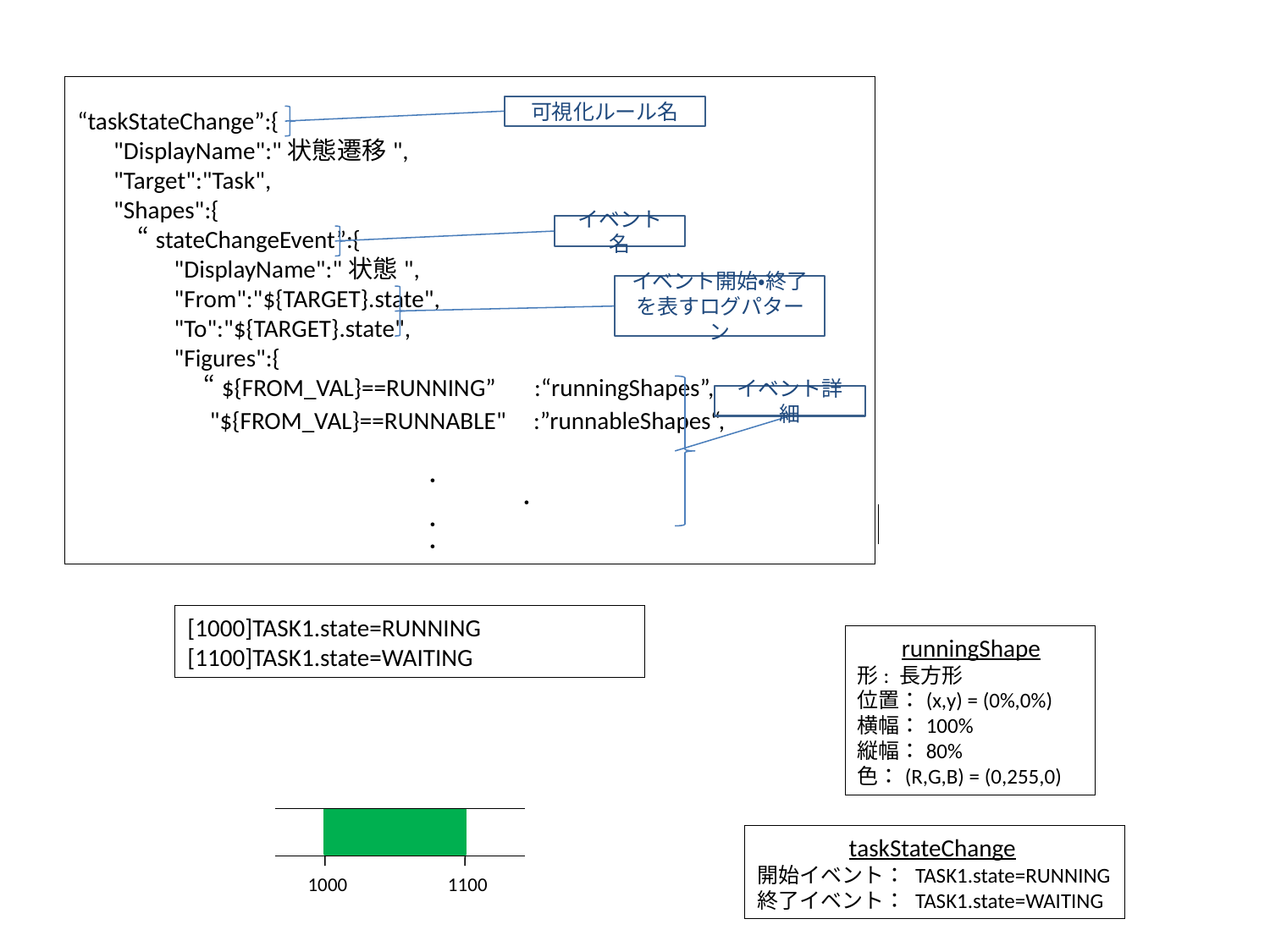

“taskStateChange”:{
　 "DisplayName":"状態遷移",
　 "Target":"Task",
　 "Shapes":{
　  　“stateChangeEvent”:{
　   　　"DisplayName":"状態",
　　   　"From":"${TARGET}.state",
　　   　"To":"${TARGET}.state",
　　　   "Figures":{
　　　     　“${FROM_VAL}==RUNNING”       :“runningShapes”,　
　　　     　"${FROM_VAL}==RUNNABLE"     :”runnableShapes“,
                                                                                     ・
　　　　　　　　　　　　　　                                        　 ・
                                                                                     ・
                                                                                     ・
可視化ルール名

イベント名

イベント開始・終了を表すログパターン

イベント詳細
[1000]TASK1.state=RUNNING
[1100]TASK1.state=WAITING
        runningShape
形: 長方形
位置：(x,y) = (0%,0%)
横幅：100%
縦幅：80%
色：(R,G,B) = (0,255,0)

taskStateChange
開始イベント： TASK1.state=RUNNING
終了イベント： TASK1.state=WAITING
1000
1100